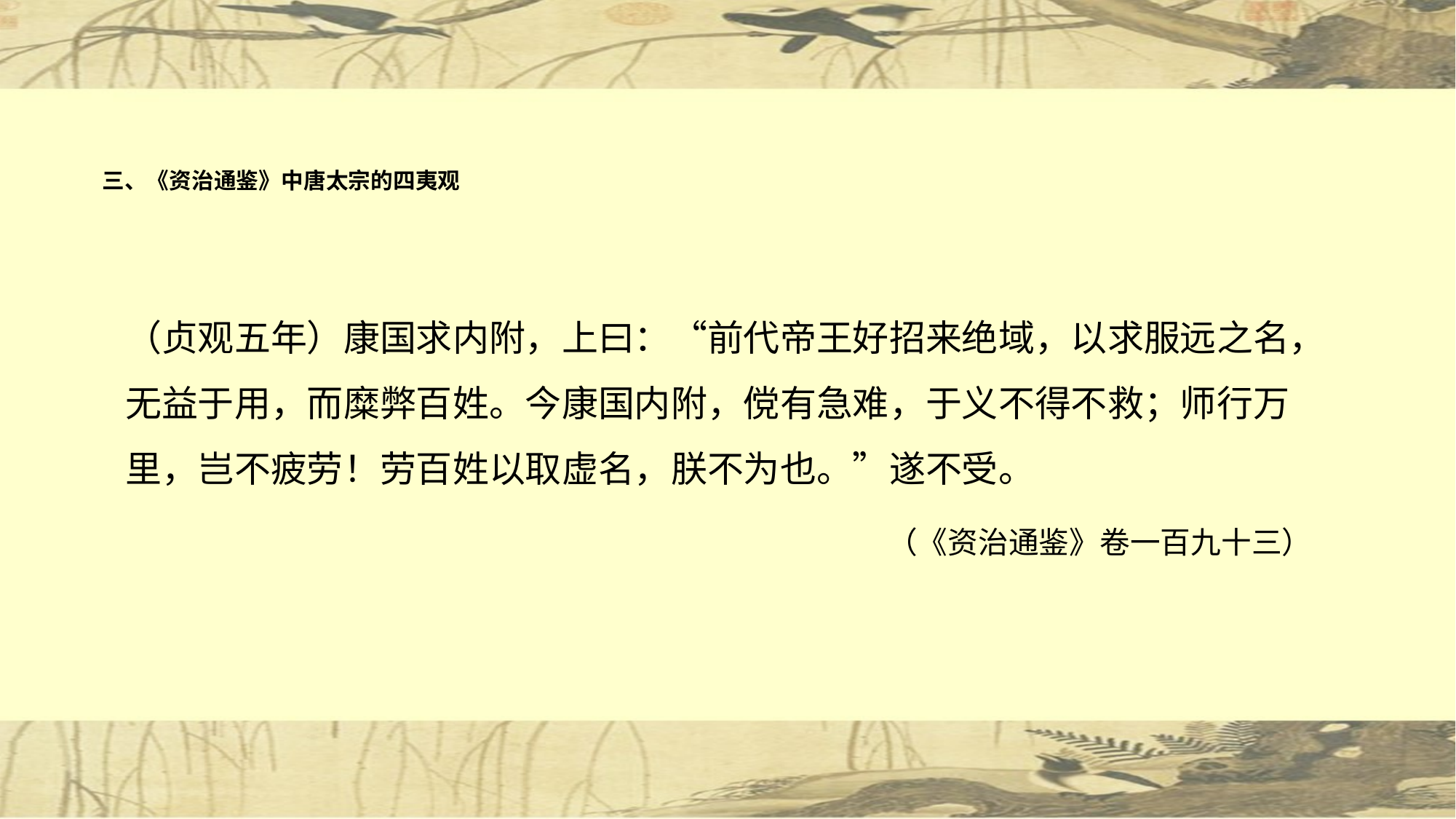

# 三、《资治通鉴》中唐太宗的四夷观
（贞观五年）康国求内附，上曰：“前代帝王好招来绝域，以求服远之名，无益于用，而糜弊百姓。今康国内附，傥有急难，于义不得不救；师行万里，岂不疲劳！劳百姓以取虚名，朕不为也。”遂不受。
（《资治通鉴》卷一百九十三）